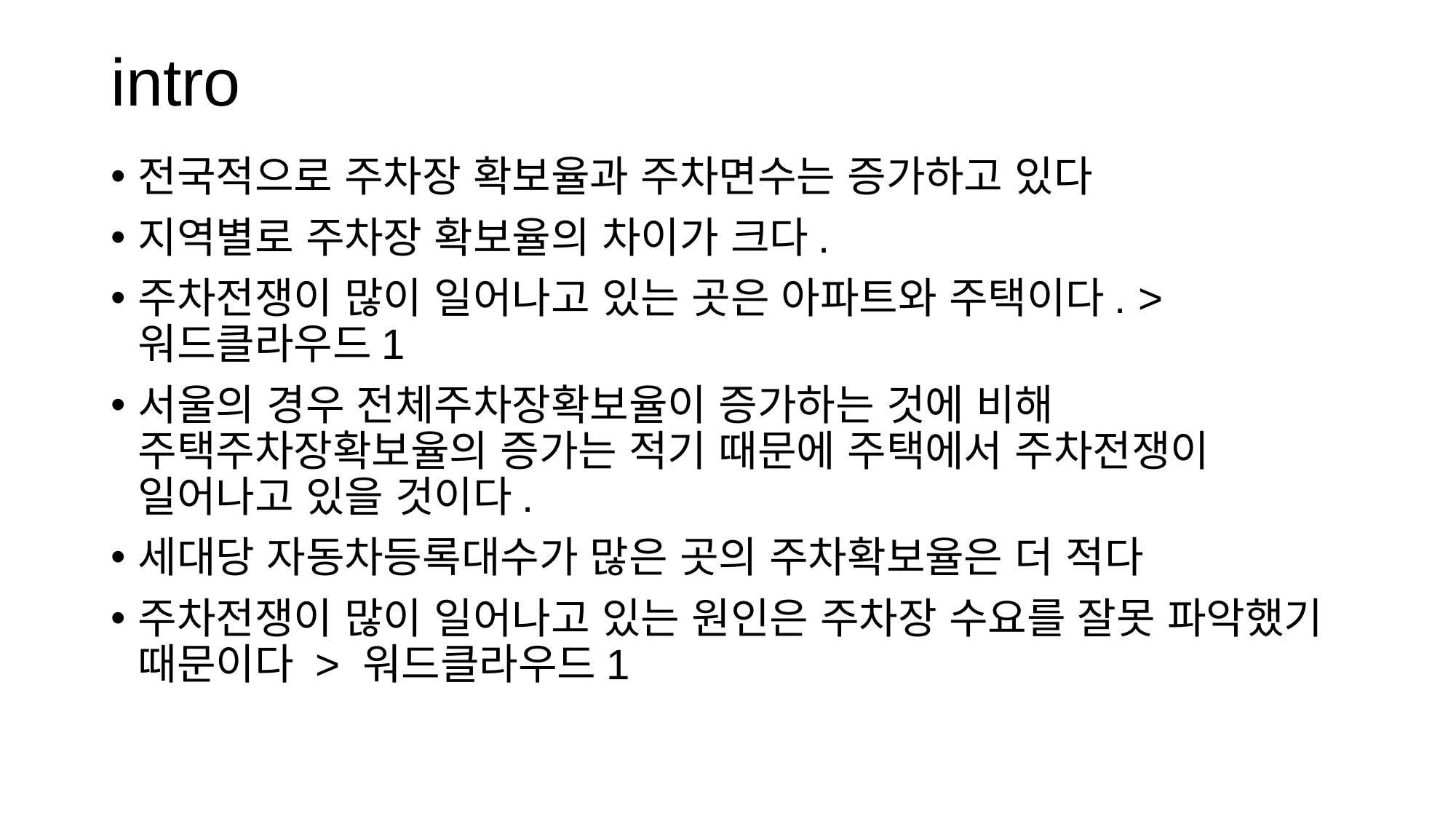

# intro
전국적으로 주차장 확보율과 주차면수는 증가하고 있다
지역별로 주차장 확보율의 차이가 크다.
주차전쟁이 많이 일어나고 있는 곳은 아파트와 주택이다. > 워드클라우드1
서울의 경우 전체주차장확보율이 증가하는 것에 비해 주택주차장확보율의 증가는 적기 때문에 주택에서 주차전쟁이 일어나고 있을 것이다.
세대당 자동차등록대수가 많은 곳의 주차확보율은 더 적다
주차전쟁이 많이 일어나고 있는 원인은 주차장 수요를 잘못 파악했기 때문이다 > 워드클라우드1